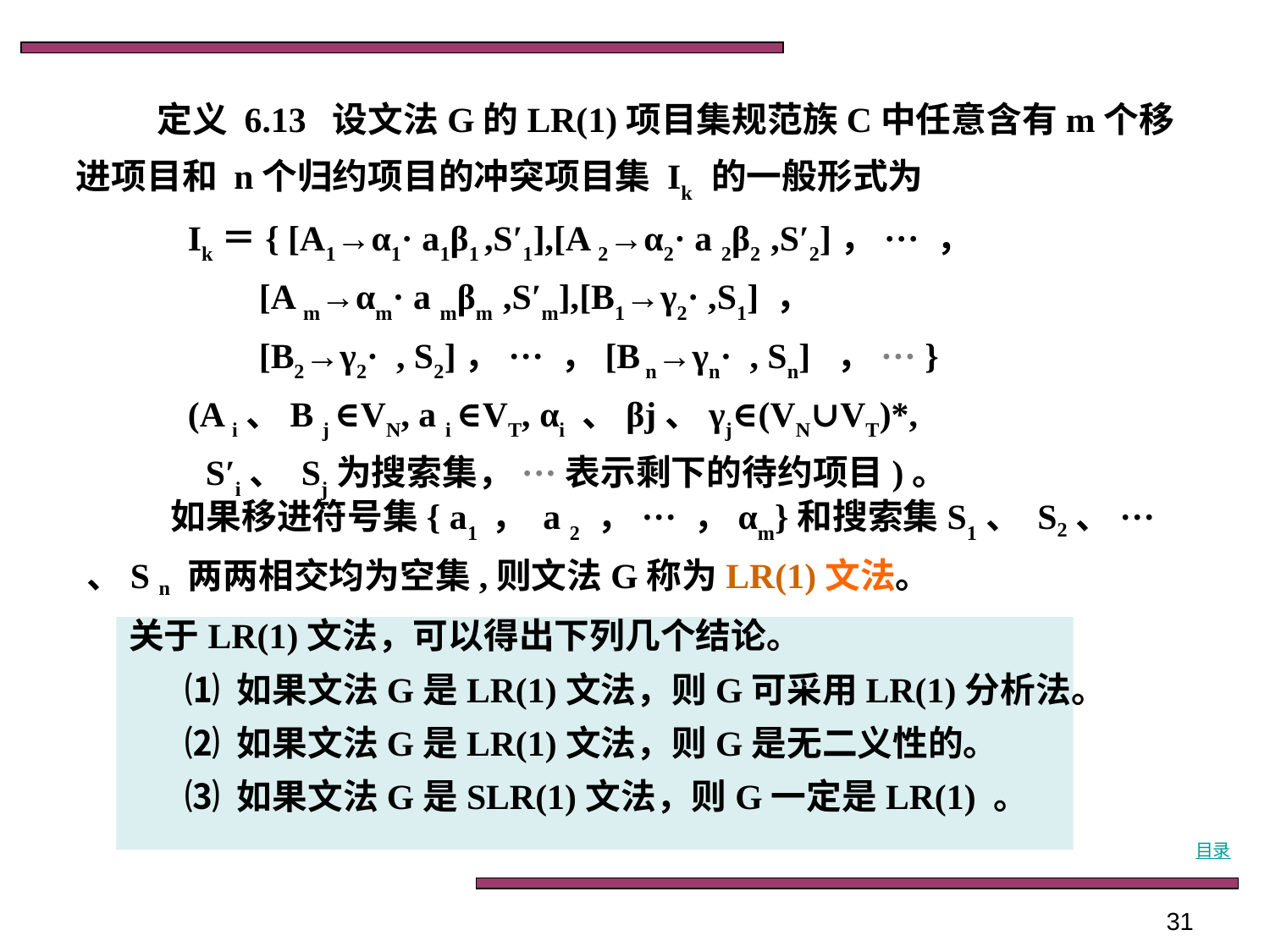

定义 6.13  设文法G的LR(1)项目集规范族C中任意含有m个移进项目和 n个归约项目的冲突项目集 Ik  的一般形式为
Ik＝{ [A1→α1· a1β1 ,S′1],[A 2→α2· a 2β2  ,S′2]，··· ，
        [A m→αm· a mβm  ,S′m],[B1→γ2· ,S1] ，
        [B2→γ2·  , S2]，··· ，[B n→γn·  , Sn]  ，··· }
(A i、B j ∈VN, a i ∈VT, αi 、βj、γj∈(VN∪VT)*,
  S′i、 Sj为搜索集，···表示剩下的待约项目)。
如果移进符号集{ a1 ， a 2 ，··· ，αm}和搜索集S1、 S2、··· 、S n 两两相交均为空集,则文法G称为LR(1)文法。
关于LR(1)文法，可以得出下列几个结论。
       ⑴ 如果文法G是LR(1)文法，则G可采用LR(1)分析法。
       ⑵ 如果文法G是LR(1)文法，则G是无二义性的。
       ⑶ 如果文法G是SLR(1)文法，则G一定是LR(1) 。

目录
31